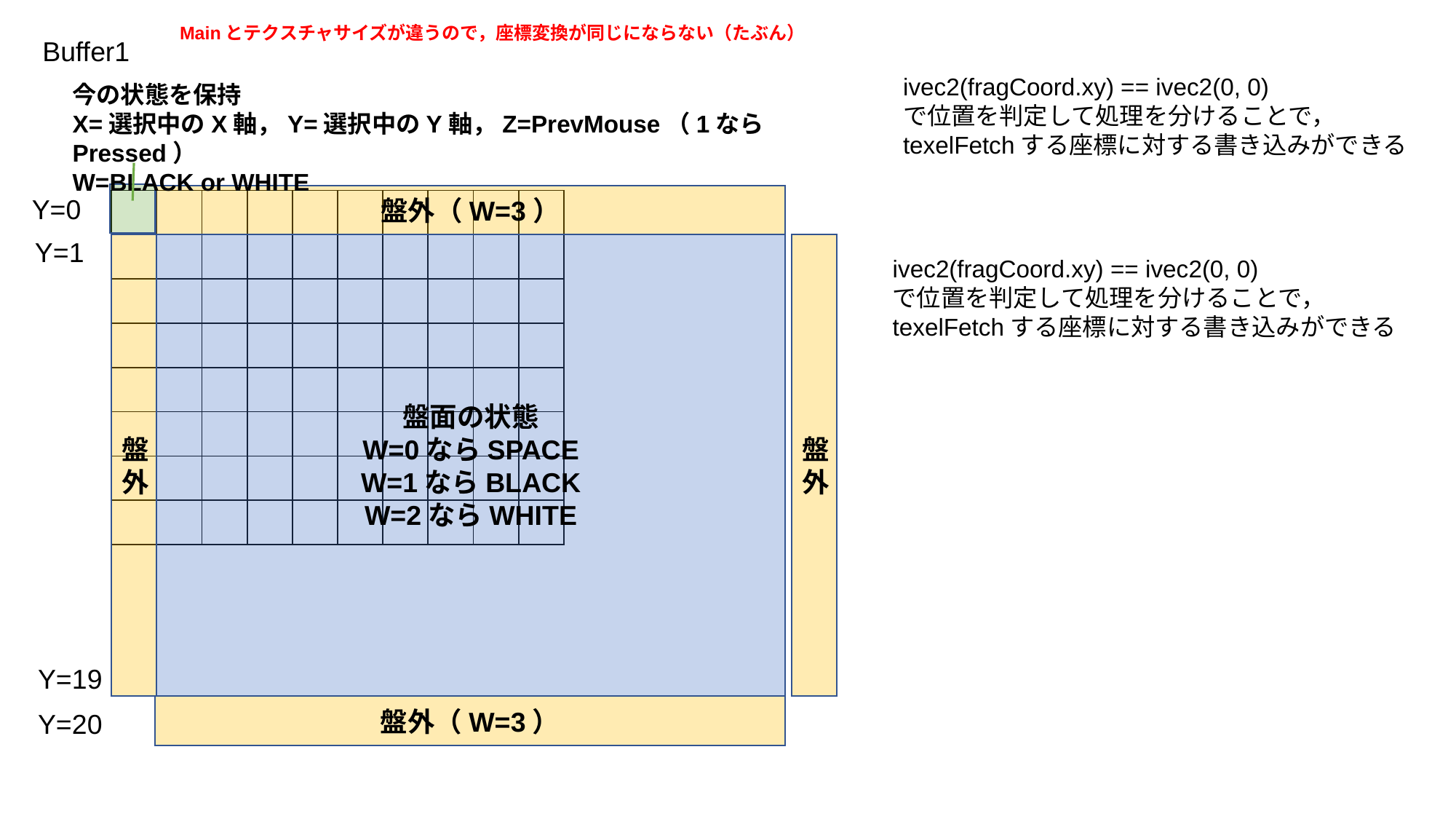

Mainとテクスチャサイズが違うので，座標変換が同じにならない（たぶん）
Buffer1
ivec2(fragCoord.xy) == ivec2(0, 0)
で位置を判定して処理を分けることで，
texelFetchする座標に対する書き込みができる
今の状態を保持
X=選択中のX軸，Y=選択中のY軸，Z=PrevMouse（1ならPressed）
W=BLACK or WHITE

盤外（W=3）
Y=0
|  |  |  |  |  |  |  |  |  |  |
| --- | --- | --- | --- | --- | --- | --- | --- | --- | --- |
|  |  |  |  |  |  |  |  |  |  |
|  |  |  |  |  |  |  |  |  |  |
|  |  |  |  |  |  |  |  |  |  |
|  |  |  |  |  |  |  |  |  |  |
|  |  |  |  |  |  |  |  |  |  |
|  |  |  |  |  |  |  |  |  |  |
|  |  |  |  |  |  |  |  |  |  |
Y=1
盤外
盤面の状態
W=0ならSPACE
W=1ならBLACK
W=2ならWHITE
盤外
ivec2(fragCoord.xy) == ivec2(0, 0)
で位置を判定して処理を分けることで，
texelFetchする座標に対する書き込みができる
Y=19
盤外（W=3）
Y=20